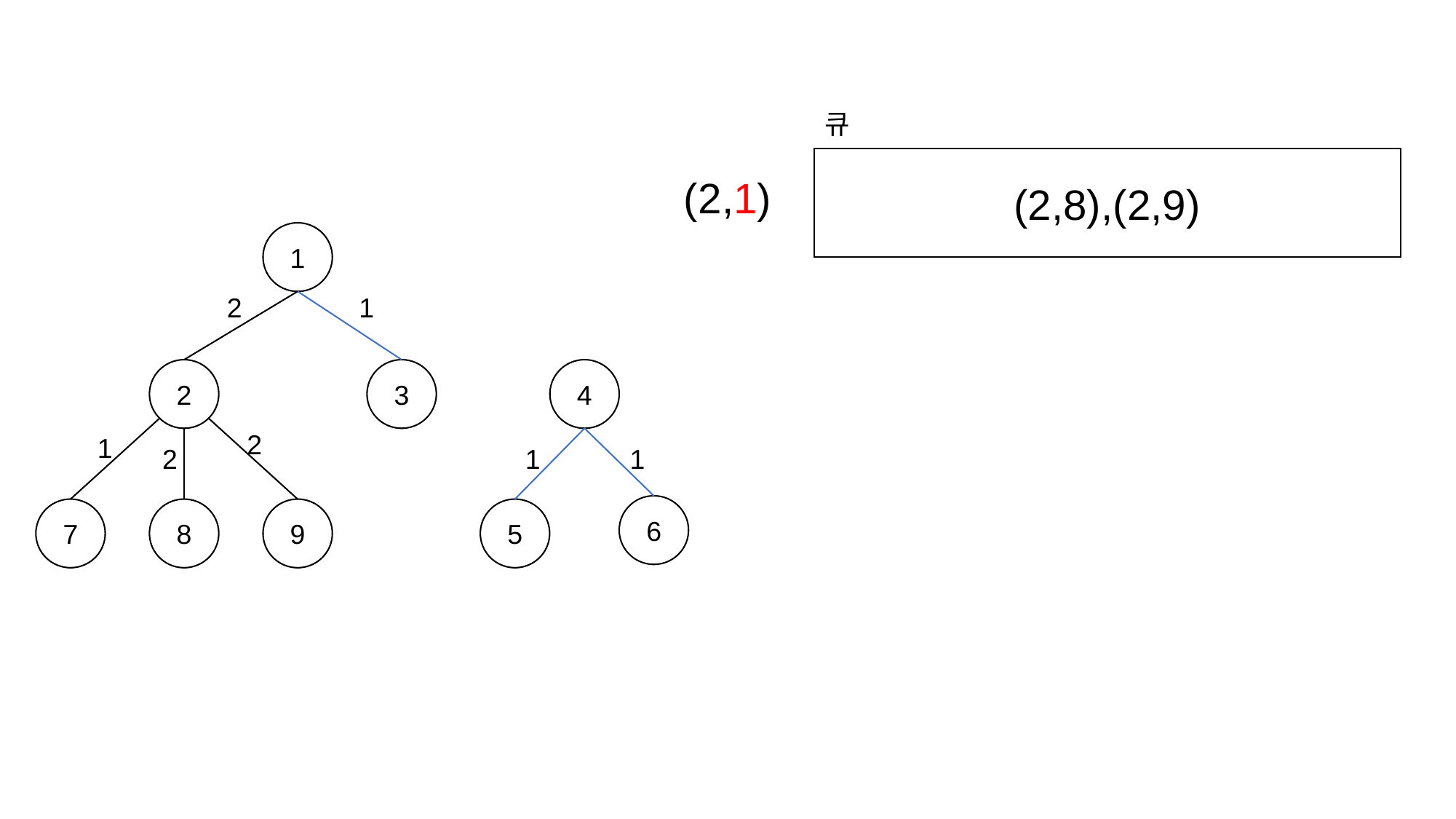

큐
(2,8),(2,9)
(2,1)

1
2
1
4
2
3
2
1
2
1
1
6
5
7
8
9